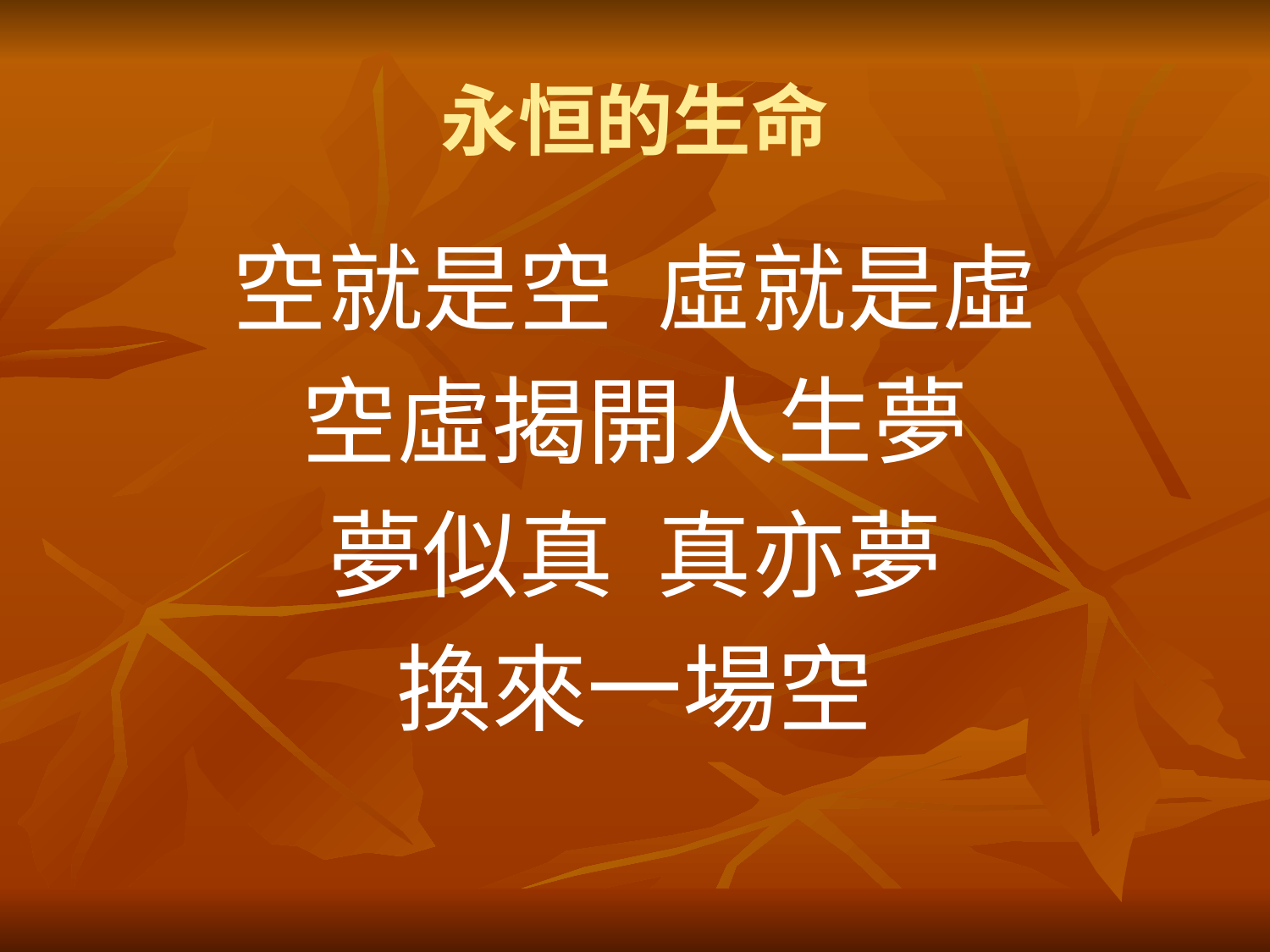

# 永恒的生命
空就是空  虛就是虛
空虛揭開人生夢
夢似真  真亦夢
換來一場空